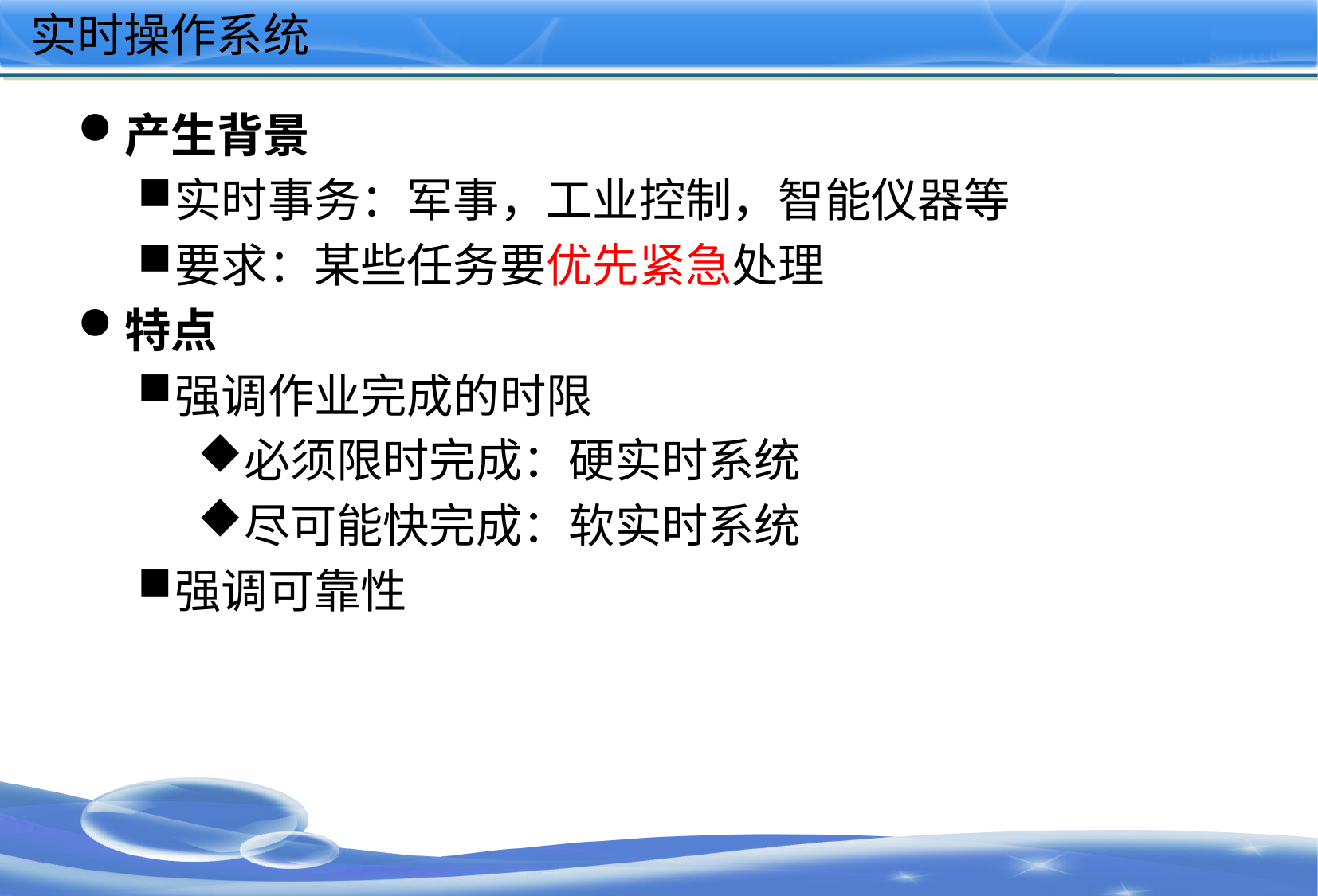

# 实时操作系统
产生背景
实时事务：军事，工业控制，智能仪器等
要求：某些任务要优先紧急处理
特点
强调作业完成的时限
必须限时完成：硬实时系统
尽可能快完成：软实时系统
强调可靠性